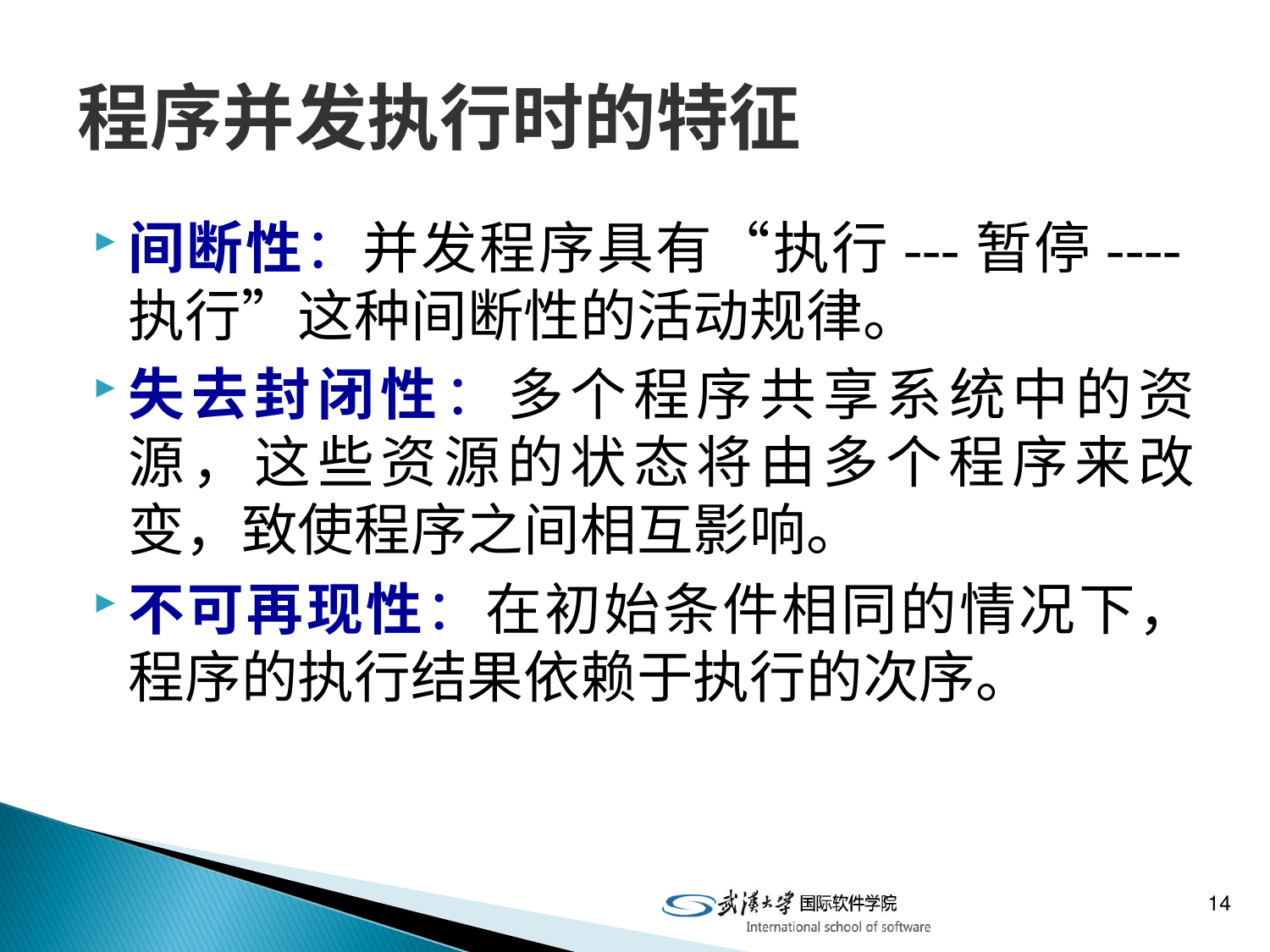

# 程序并发执行时的特征
间断性：并发程序具有“执行---暂停----执行”这种间断性的活动规律。
失去封闭性：多个程序共享系统中的资源，这些资源的状态将由多个程序来改变，致使程序之间相互影响。
不可再现性：在初始条件相同的情况下，程序的执行结果依赖于执行的次序。